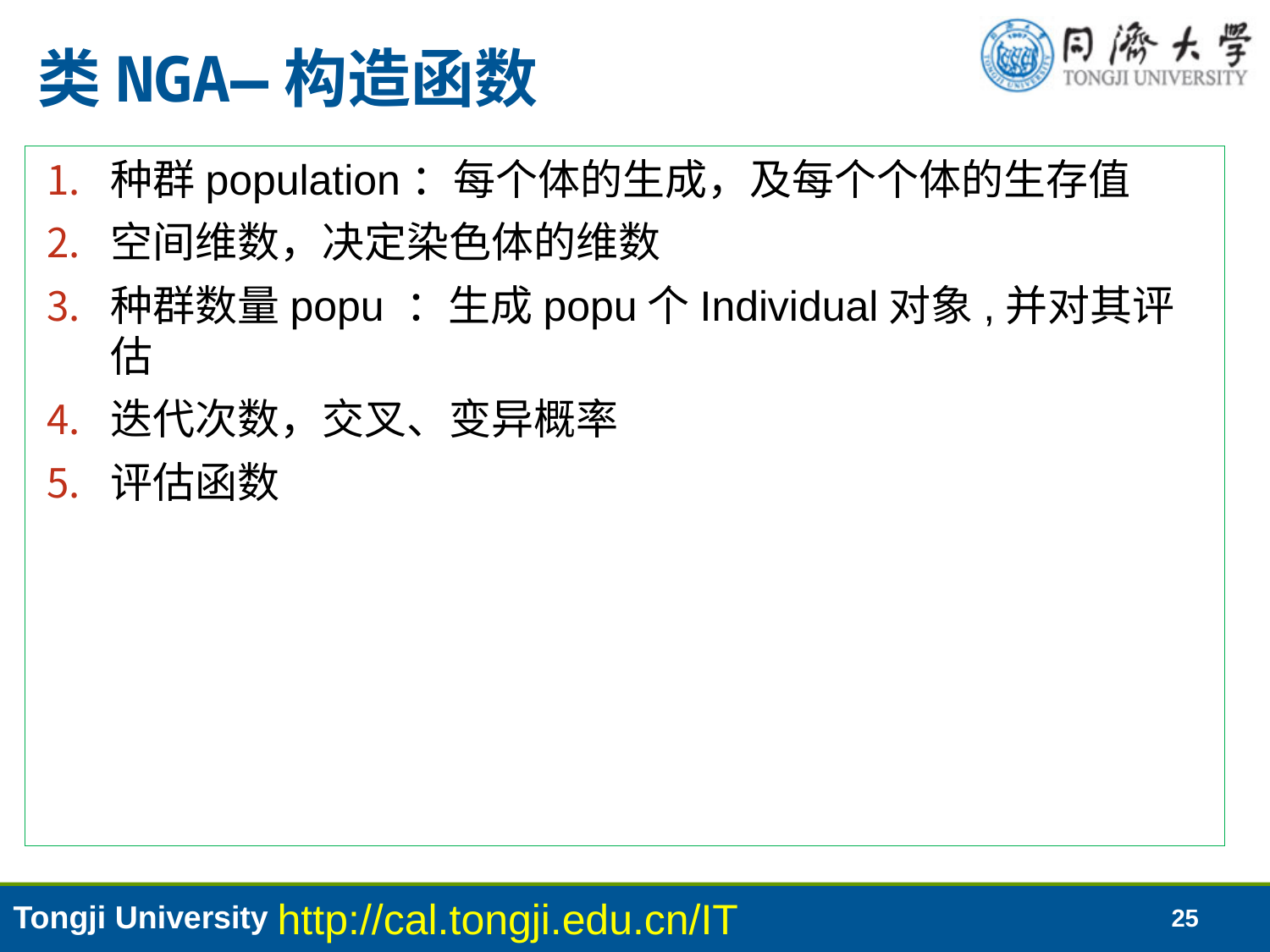

# 类NGA—构造函数
种群population：每个体的生成，及每个个体的生存值
空间维数，决定染色体的维数
种群数量popu ：生成popu个Individual对象,并对其评估
迭代次数，交叉、变异概率
评估函数